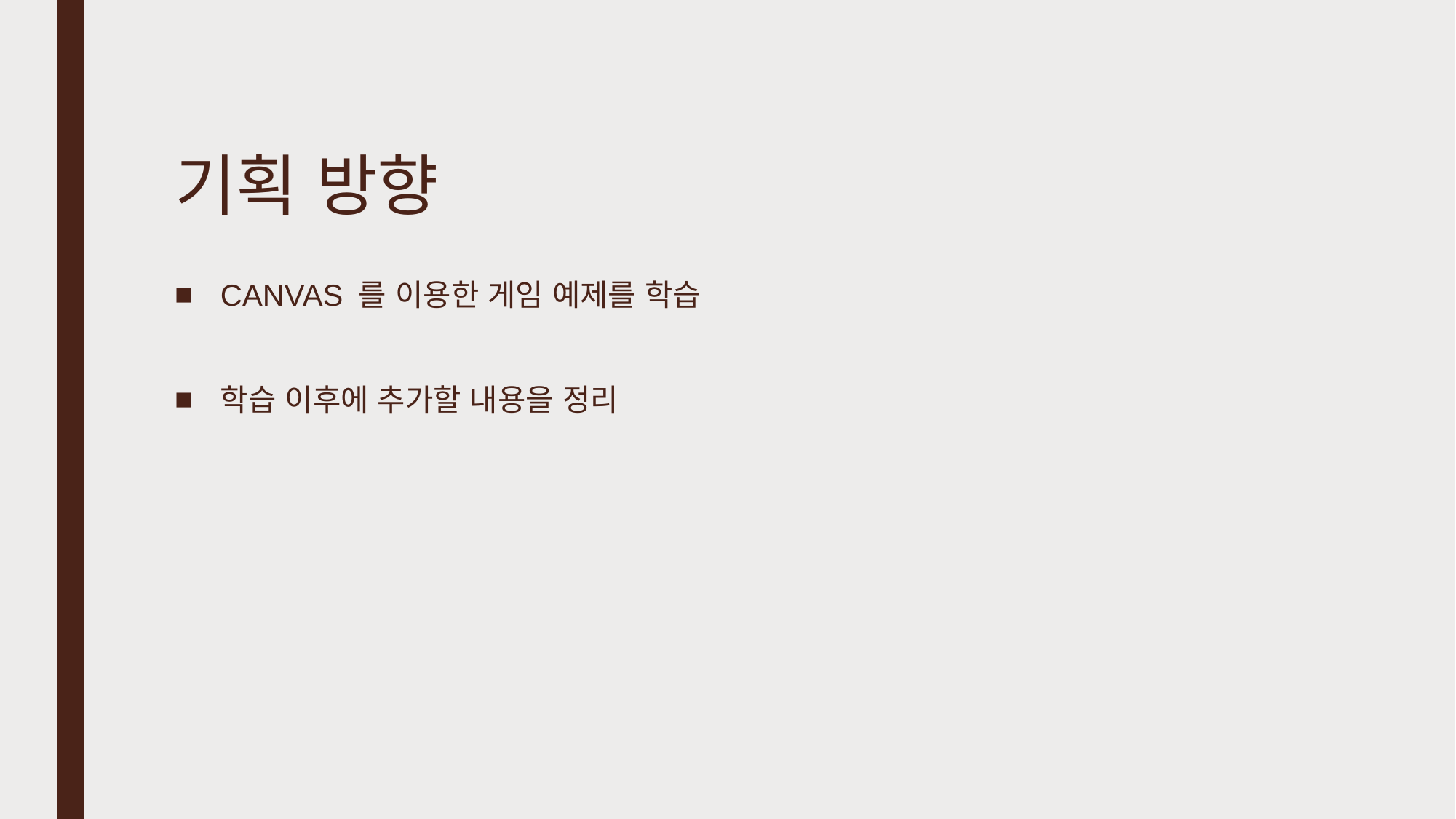

# 기획 방향
CANVAS 를 이용한 게임 예제를 학습

학습 이후에 추가할 내용을 정리